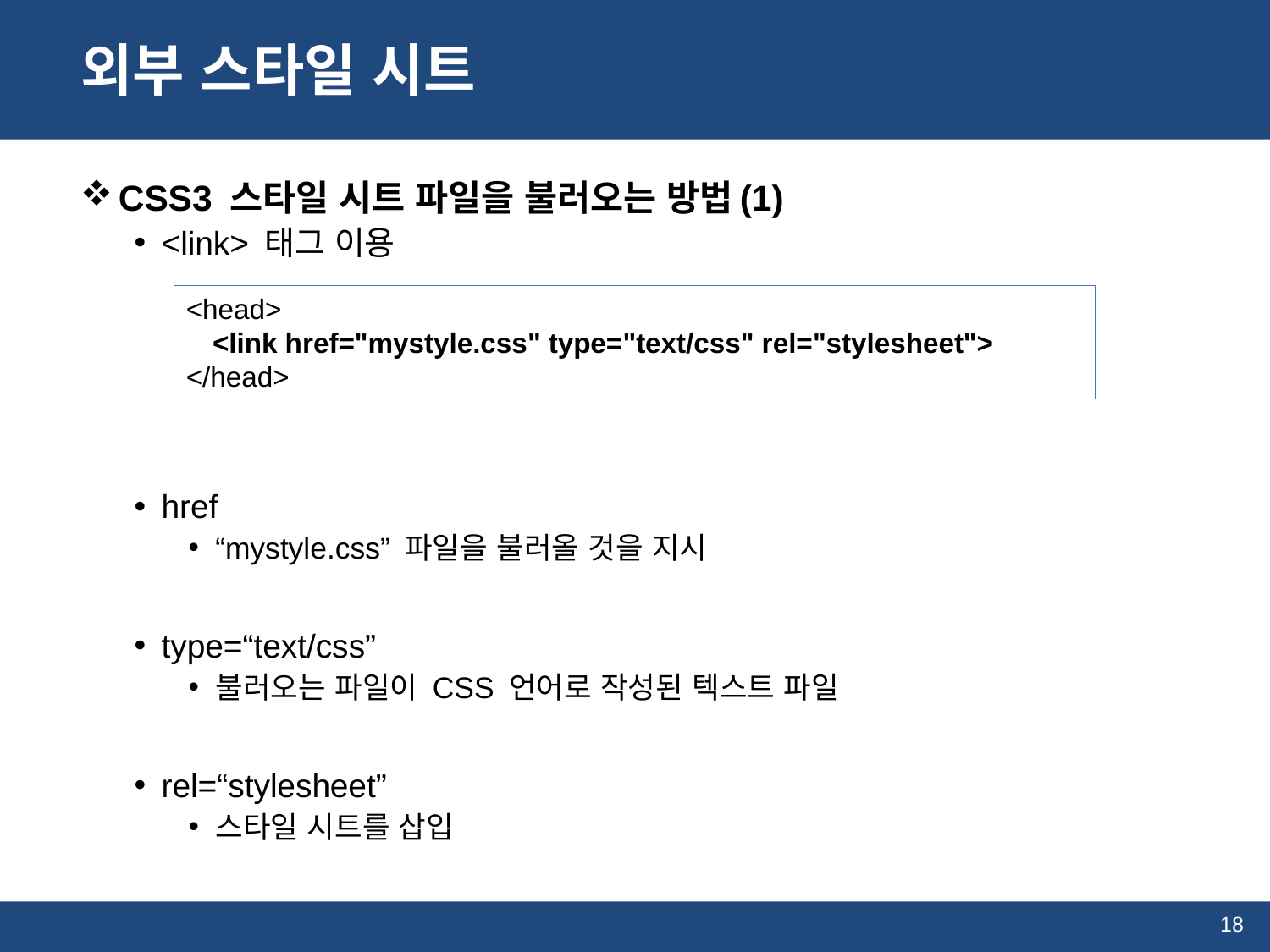

# 외부 스타일 시트
 CSS3 스타일 시트 파일을 불러오는 방법(1)
<link> 태그 이용

href
“mystyle.css” 파일을 불러올 것을 지시

type=“text/css”
불러오는 파일이 CSS 언어로 작성된 텍스트 파일

rel=“stylesheet”
스타일 시트를 삽입

<head>
	<link href="mystyle.css" type="text/css" rel="stylesheet">
</head>
18